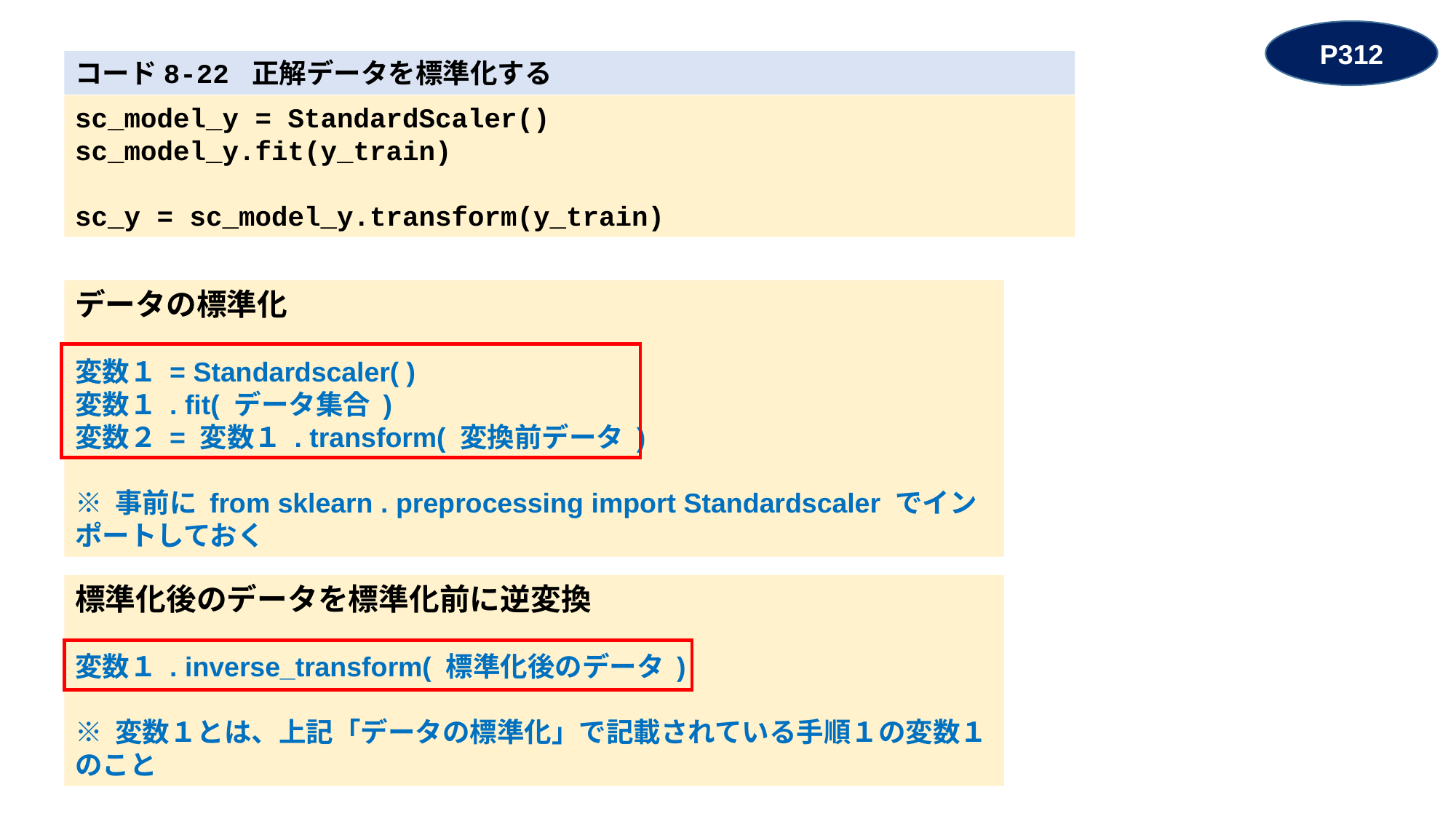

P312
コード8-22 正解データを標準化する
sc_model_y = StandardScaler()
sc_model_y.fit(y_train)
sc_y = sc_model_y.transform(y_train)
データの標準化

変数１ = Standardscaler( )
変数１ . fit( データ集合 )
変数２ = 変数１ . transform( 変換前データ )

※ 事前に from sklearn . preprocessing import Standardscaler でインポートしておく

標準化後のデータを標準化前に逆変換

変数１ . inverse_transform( 標準化後のデータ )

※ 変数１とは、上記「データの標準化」で記載されている手順１の変数１のこと